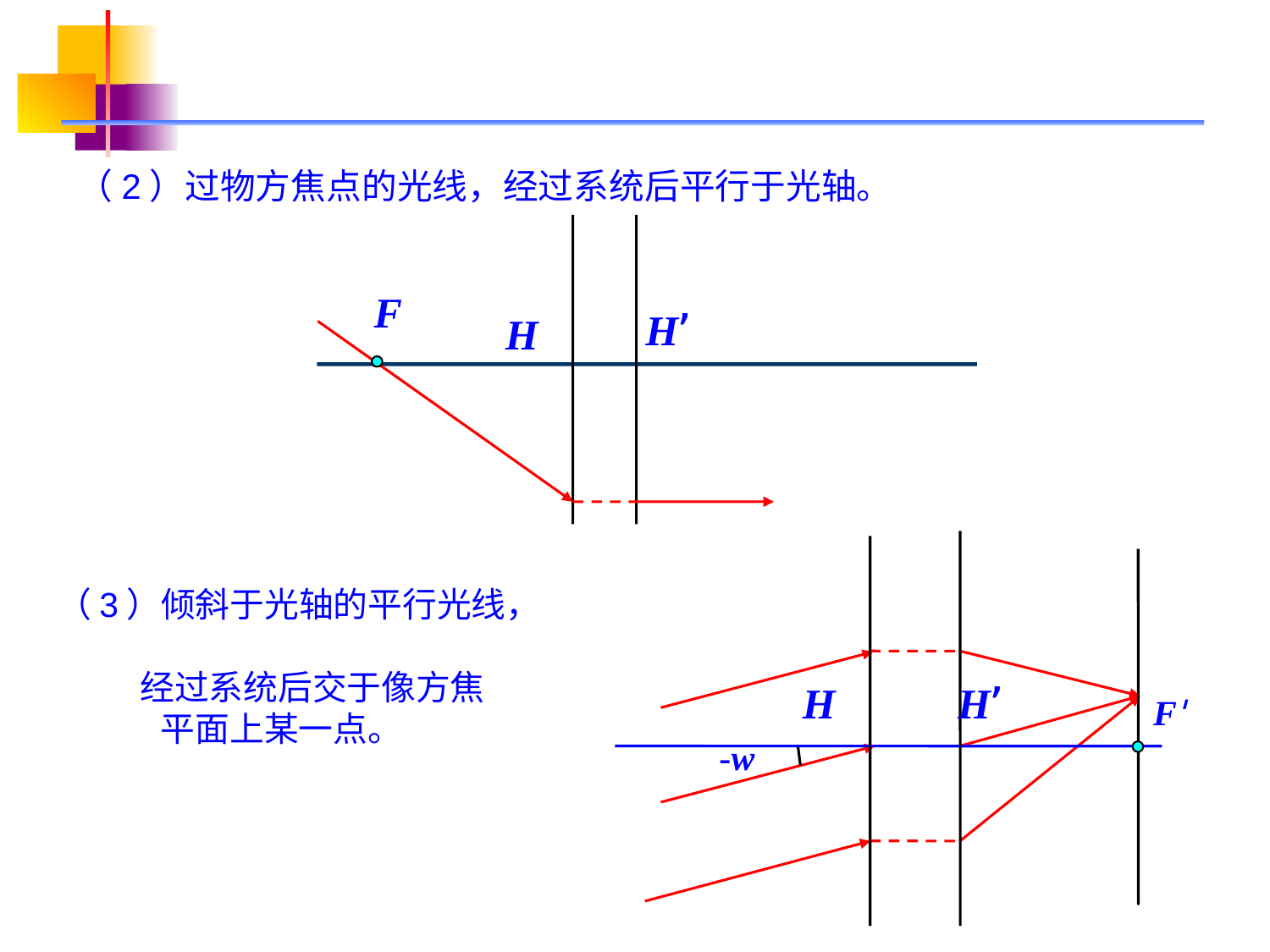

（2）过物方焦点的光线，经过系统后平行于光轴。

F
H’
H

# （3）倾斜于光轴的平行光线， 经过系统后交于像方焦 平面上某一点。

H
H’
F'

-w